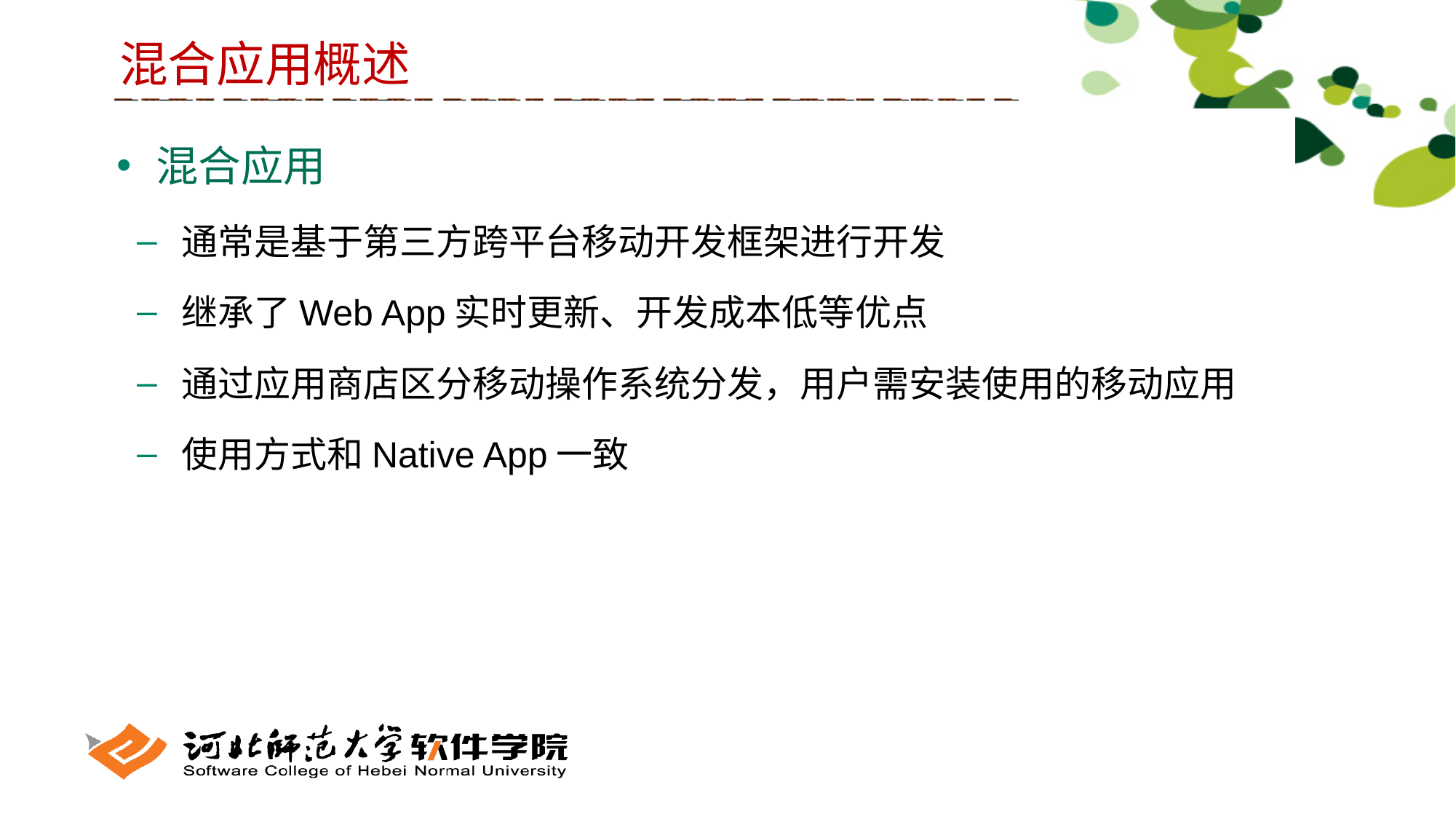

混合应用概述
 混合应用
 通常是基于第三方跨平台移动开发框架进行开发
 继承了Web App实时更新、开发成本低等优点
 通过应用商店区分移动操作系统分发，用户需安装使用的移动应用
 使用方式和Native App一致